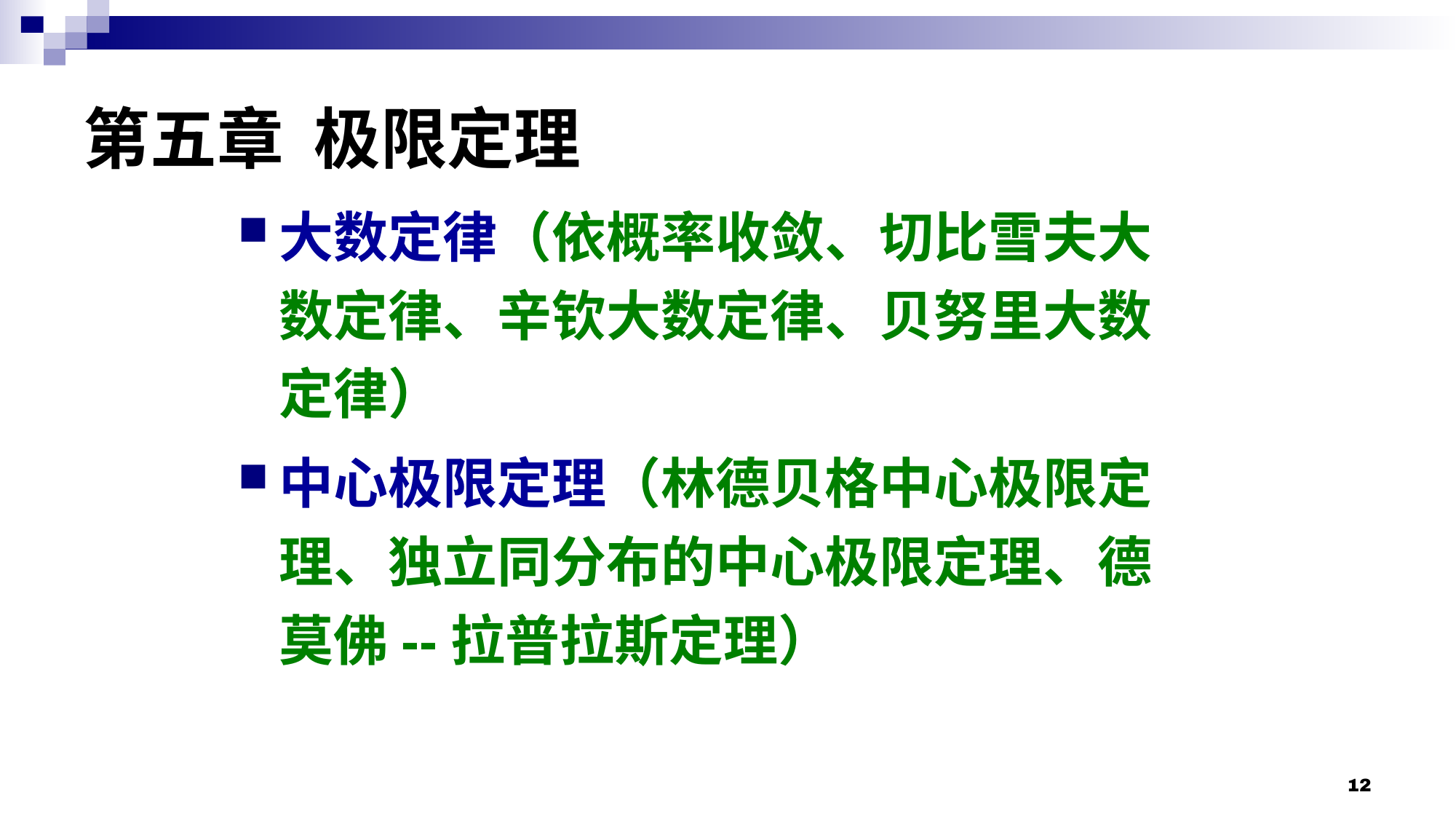

# 第五章  极限定理
大数定律（依概率收敛、切比雪夫大数定律、辛钦大数定律、贝努里大数定律）
中心极限定理（林德贝格中心极限定理、独立同分布的中心极限定理、德莫佛--拉普拉斯定理）
12